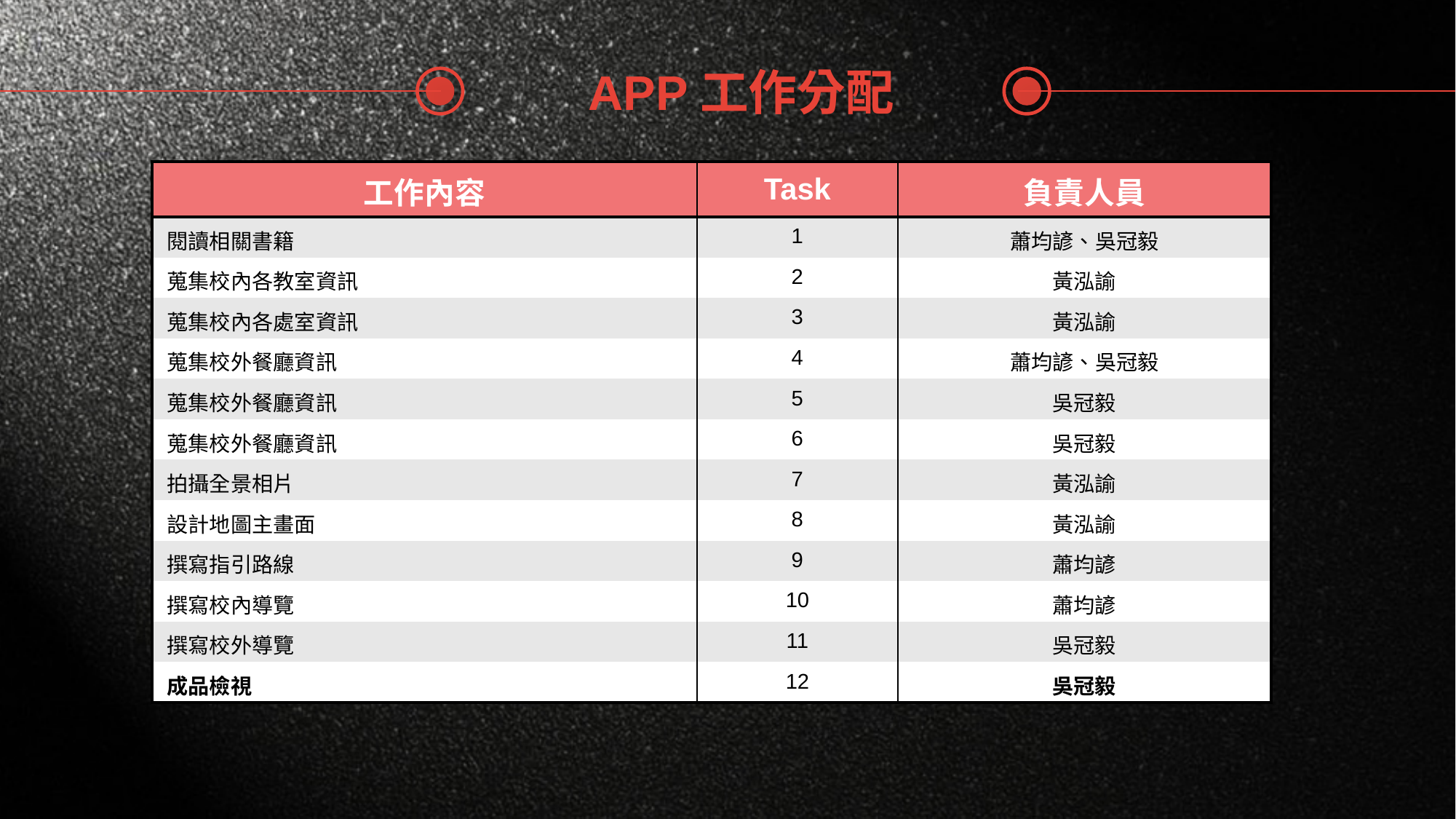

APP工作分配

| 工作內容 | Task | 負責人員 |
| --- | --- | --- |
| 閱讀相關書籍 | 1 | 蕭均諺、吳冠毅 |
| 蒐集校內各教室資訊 | 2 | 黃泓諭 |
| 蒐集校內各處室資訊 | 3 | 黃泓諭 |
| 蒐集校外餐廳資訊 | 4 | 蕭均諺、吳冠毅 |
| 蒐集校外餐廳資訊 | 5 | 吳冠毅 |
| 蒐集校外餐廳資訊 | 6 | 吳冠毅 |
| 拍攝全景相片 | 7 | 黃泓諭 |
| 設計地圖主畫面 | 8 | 黃泓諭 |
| 撰寫指引路線 | 9 | 蕭均諺 |
| 撰寫校內導覽 | 10 | 蕭均諺 |
| 撰寫校外導覽 | 11 | 吳冠毅 |
| 成品檢視 | 12 | 吳冠毅 |